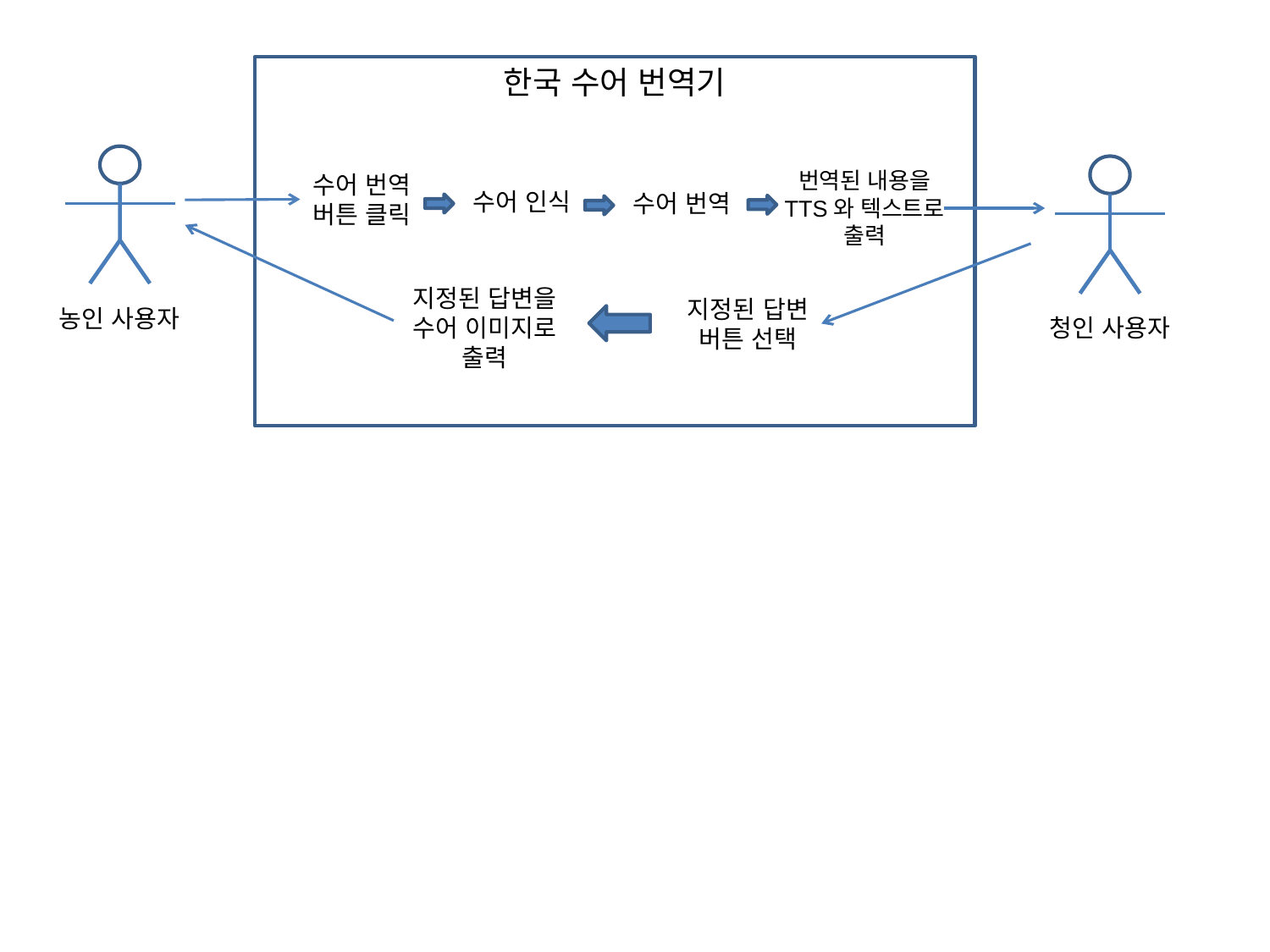

한국 수어 번역기

번역된 내용을
TTS와 텍스트로
출력
수어 번역
버튼 클릭
수어 인식
수어 번역

지정된 답변을
수어 이미지로
출력
지정된 답변
버튼 선택
농인 사용자

청인 사용자